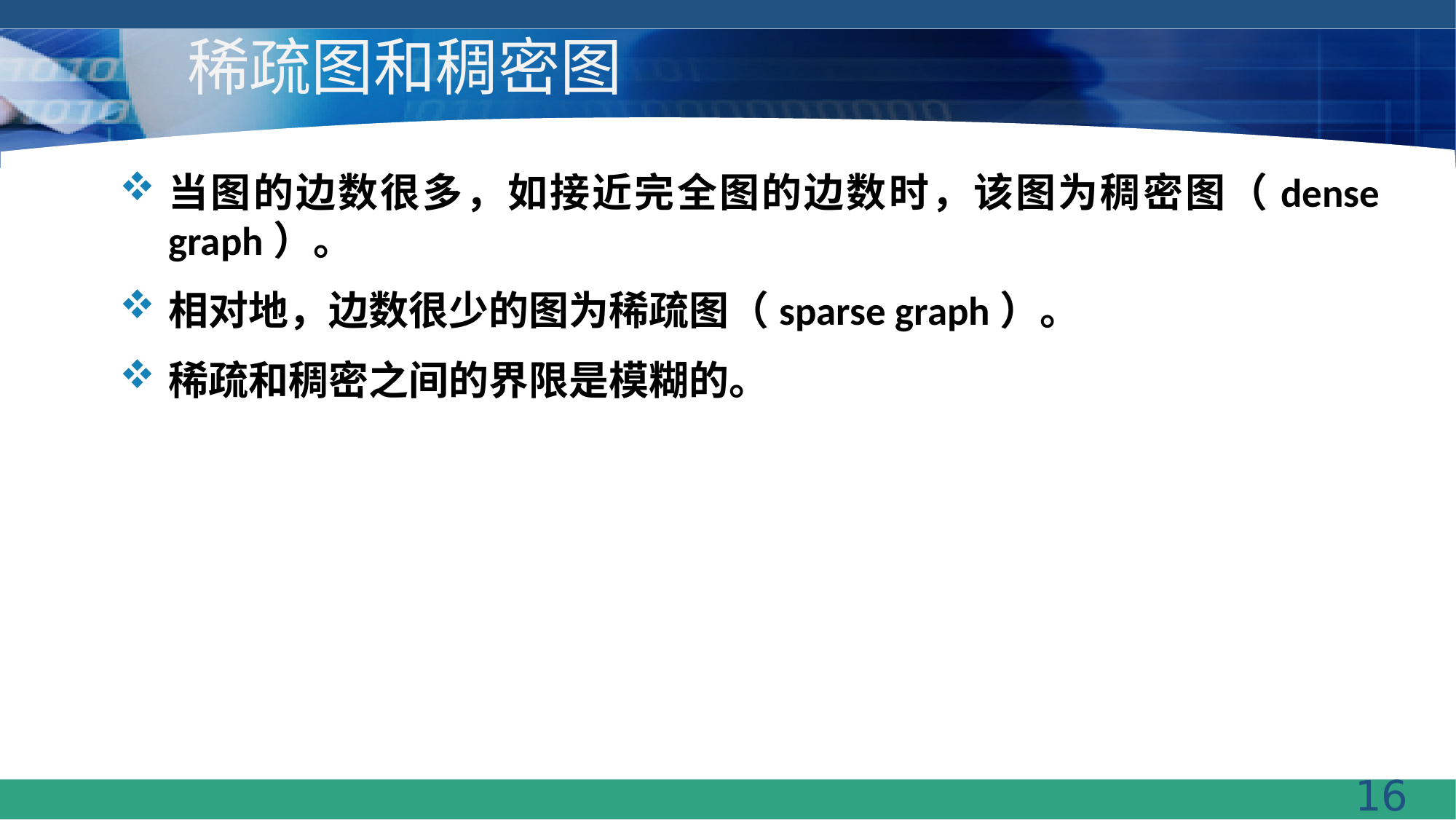

# 稀疏图和稠密图
当图的边数很多，如接近完全图的边数时，该图为稠密图（dense graph）。
相对地，边数很少的图为稀疏图（sparse graph）。
稀疏和稠密之间的界限是模糊的。